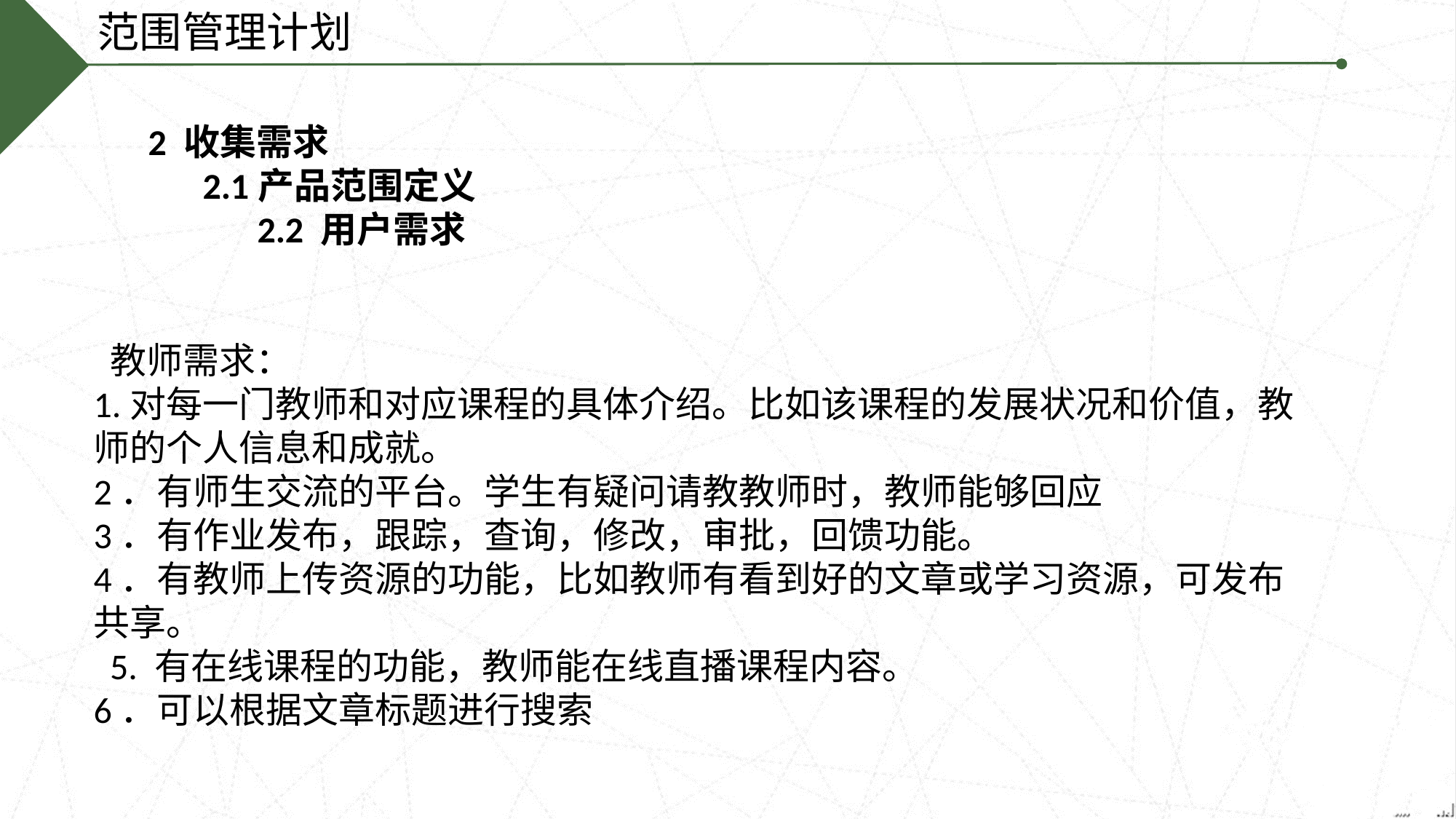

范围管理计划

2 收集需求
2.1产品范围定义
2.2 用户需求

 教师需求：
1.对每一门教师和对应课程的具体介绍。比如该课程的发展状况和价值，教师的个人信息和成就。
2．有师生交流的平台。学生有疑问请教教师时，教师能够回应
3．有作业发布，跟踪，查询，修改，审批，回馈功能。
4．有教师上传资源的功能，比如教师有看到好的文章或学习资源，可发布共享。
  5. 有在线课程的功能，教师能在线直播课程内容。
6．可以根据文章标题进行搜索